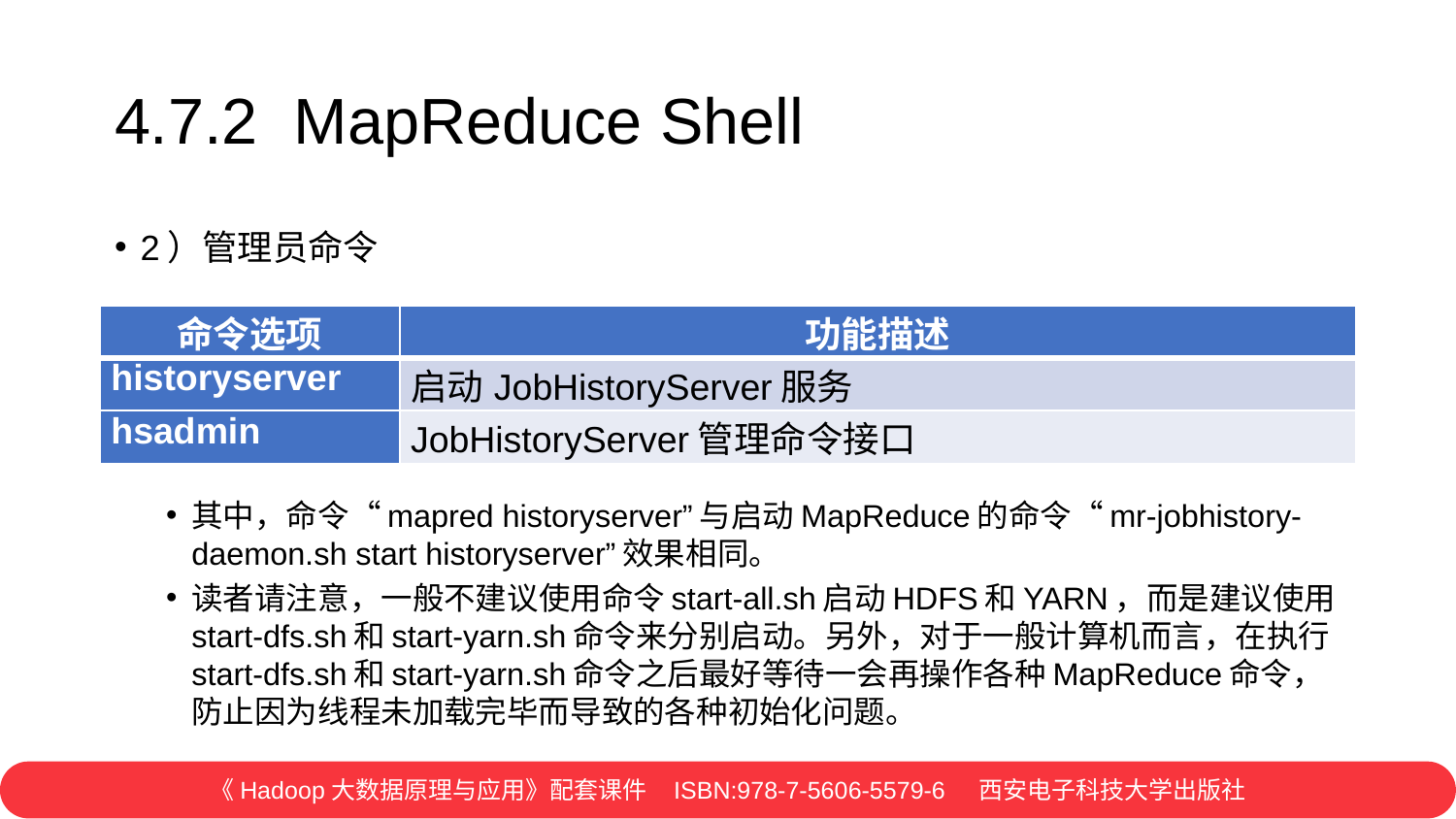

# 4.7.2  MapReduce Shell
2）管理员命令

其中，命令“mapred historyserver”与启动MapReduce的命令“mr-jobhistory-daemon.sh start historyserver”效果相同。
读者请注意，一般不建议使用命令start-all.sh启动HDFS和YARN，而是建议使用start-dfs.sh和start-yarn.sh命令来分别启动。另外，对于一般计算机而言，在执行start-dfs.sh和start-yarn.sh命令之后最好等待一会再操作各种MapReduce命令，防止因为线程未加载完毕而导致的各种初始化问题。
| 命令选项 | 功能描述 |
| --- | --- |
| historyserver | 启动JobHistoryServer服务 |
| hsadmin | JobHistoryServer管理命令接口 |